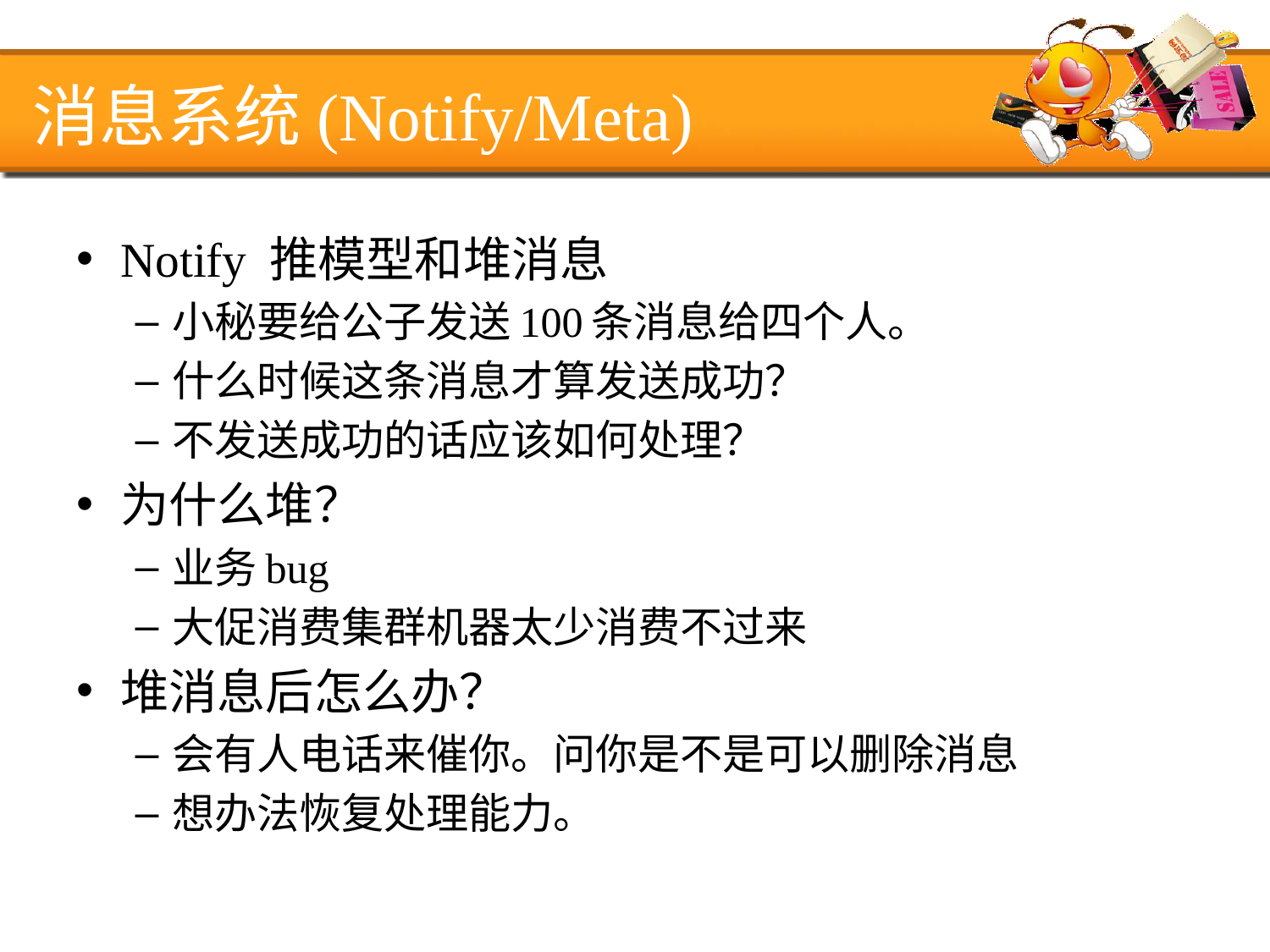

# 消息系统(Notify/Meta)
Notify 推模型和堆消息
小秘要给公子发送100条消息给四个人。
什么时候这条消息才算发送成功？
不发送成功的话应该如何处理？
为什么堆？
业务bug
大促消费集群机器太少消费不过来
堆消息后怎么办？
会有人电话来催你。问你是不是可以删除消息
想办法恢复处理能力。